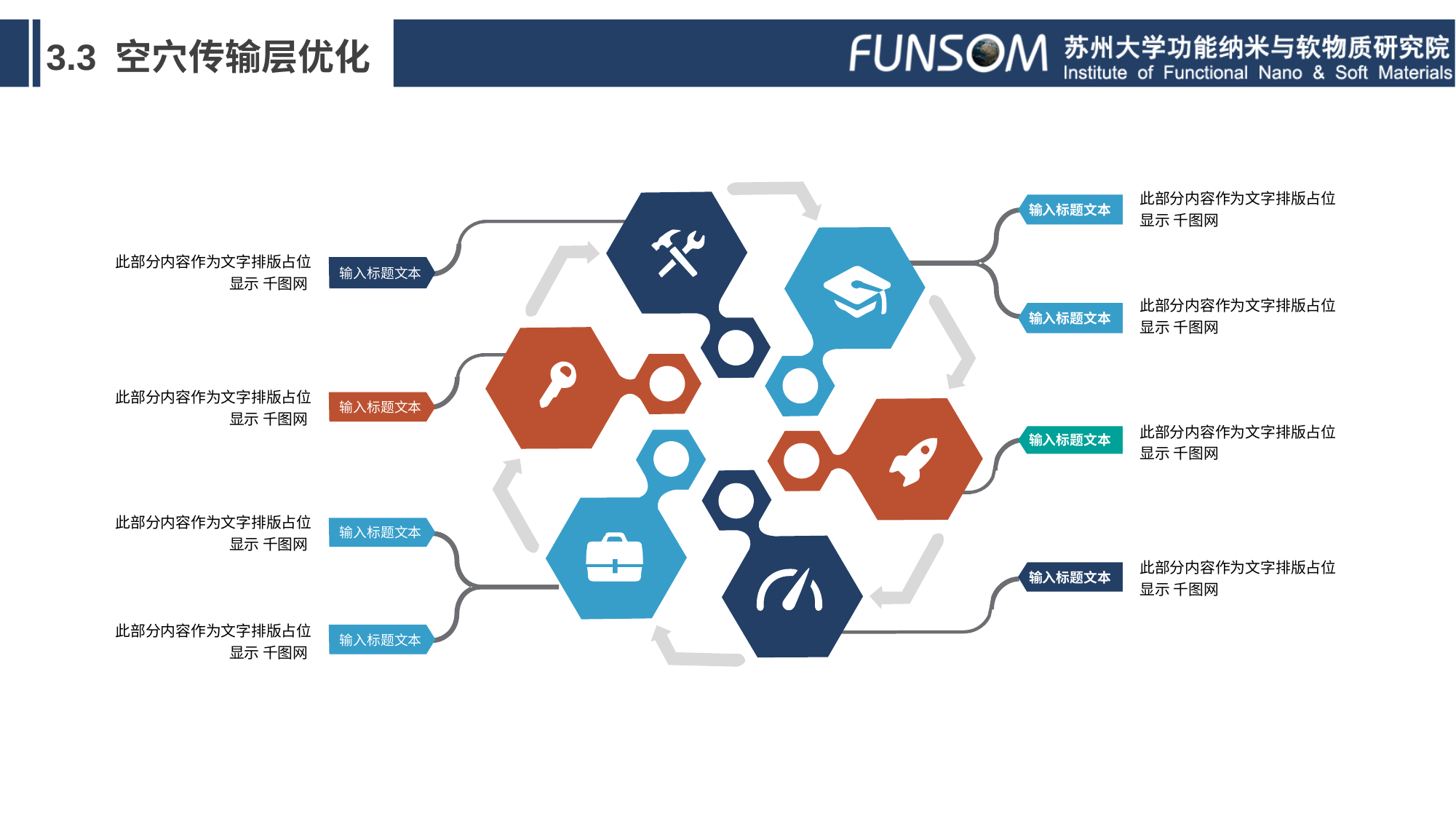

3.3 空穴传输层优化
此部分内容作为文字排版占位
显示 千图网

输入标题文本

此部分内容作为文字排版占位
显示 千图网

输入标题文本

此部分内容作为文字排版占位
显示 千图网

输入标题文本

此部分内容作为文字排版占位
显示 千图网
输入标题文本

此部分内容作为文字排版占位
显示 千图网
输入标题文本

此部分内容作为文字排版占位
显示 千图网
输入标题文本

此部分内容作为文字排版占位
显示 千图网
输入标题文本

此部分内容作为文字排版占位
显示 千图网
输入标题文本